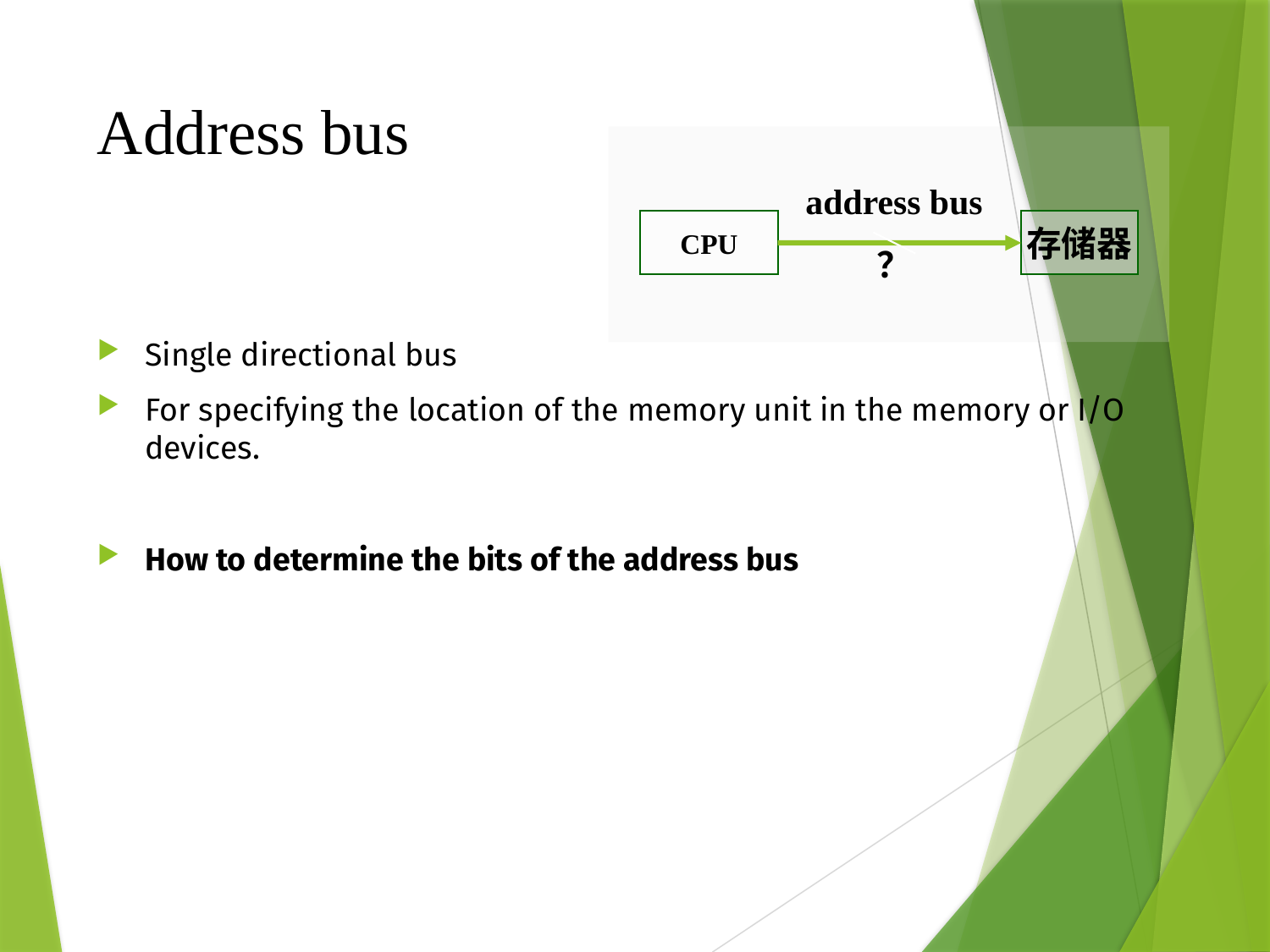

# Address bus

address bus
CPU
存储器
？

Single directional bus
For specifying the location of the memory unit in the memory or I/O devices.

How to determine the bits of the address bus